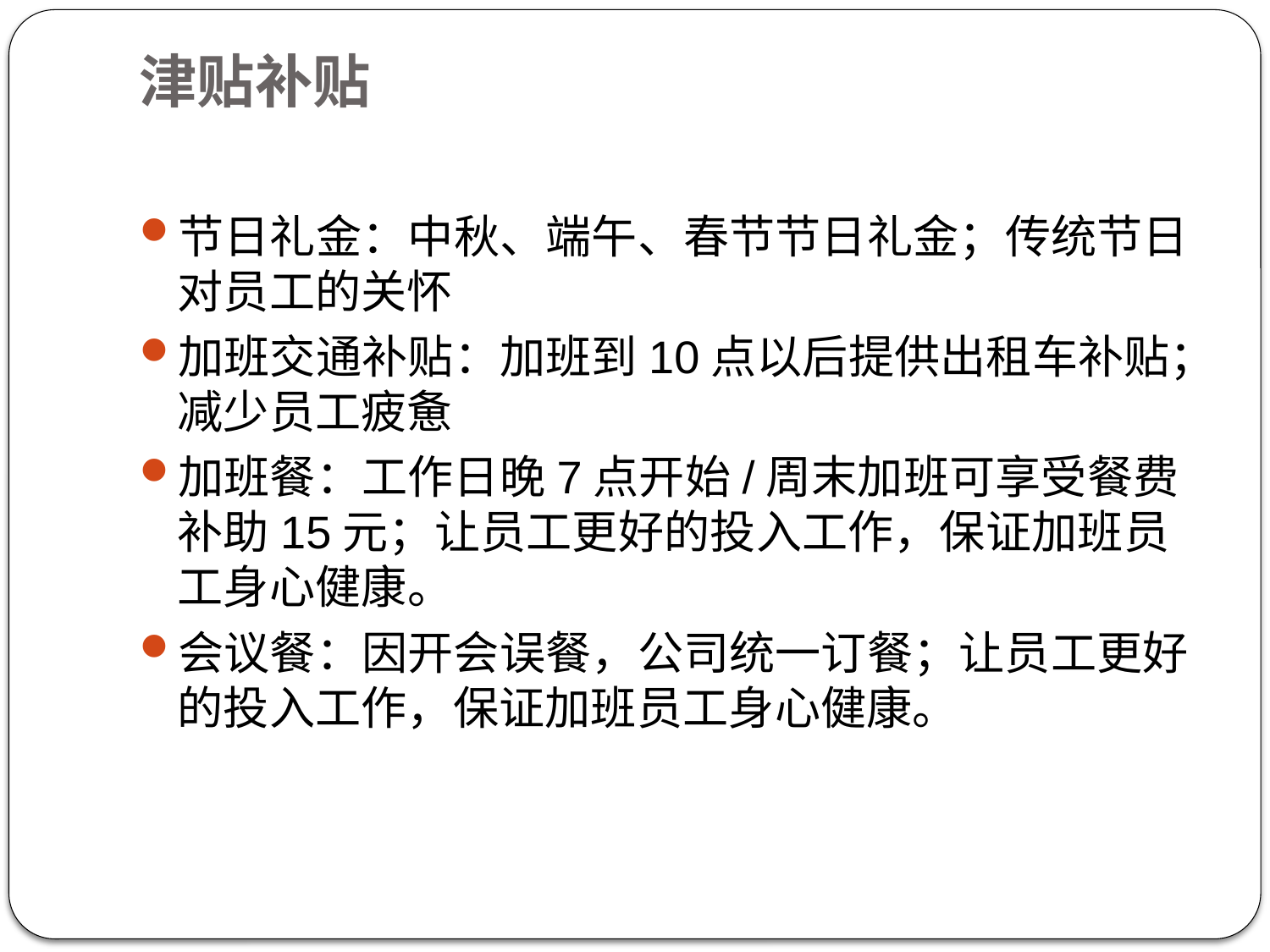

# 津贴补贴
节日礼金：中秋、端午、春节节日礼金；传统节日对员工的关怀
加班交通补贴：加班到10点以后提供出租车补贴；减少员工疲惫
加班餐：工作日晚7点开始/周末加班可享受餐费补助15元；让员工更好的投入工作，保证加班员工身心健康。
会议餐：因开会误餐，公司统一订餐；让员工更好的投入工作，保证加班员工身心健康。